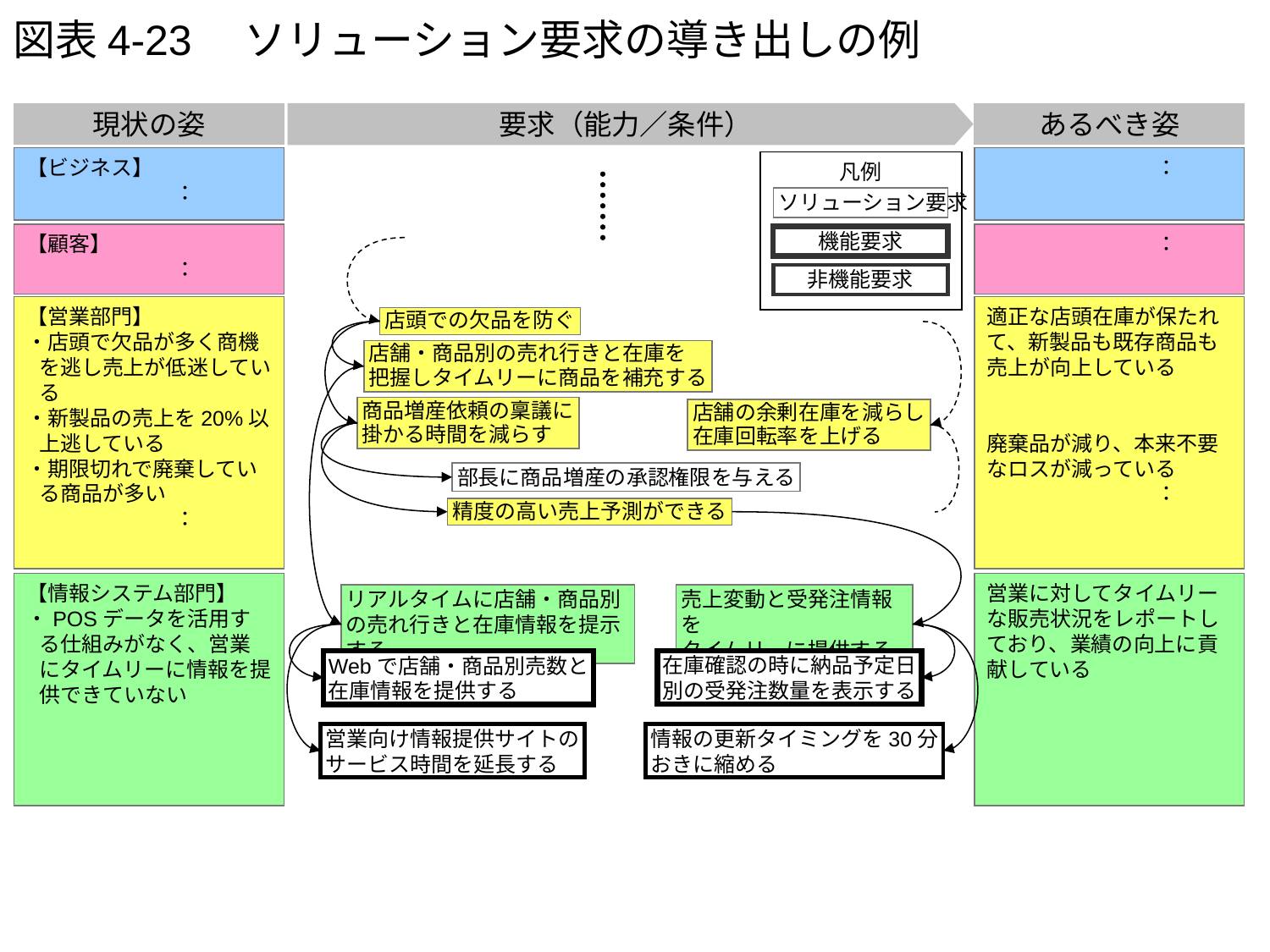

# 図表4-23　ソリューション要求の導き出しの例
現状の姿
要求（能力／条件）
あるべき姿
【ビジネス】
　　　　　　　：
　　　　　　　　：
凡例

ソリューション要求
【顧客】
　　　　　　　：
　　　　　　　　：
機能要求
非機能要求
【営業部門】
・店頭で欠品が多く商機を逃し売上が低迷している
・新製品の売上を20%以上逃している
・期限切れで廃棄している商品が多い
　　　　　　　：
適正な店頭在庫が保たれて、新製品も既存商品も売上が向上している

廃棄品が減り、本来不要なロスが減っている
　　　　　　　　：
店頭での欠品を防ぐ
店舗・商品別の売れ行きと在庫を
把握しタイムリーに商品を補充する
商品増産依頼の稟議に
掛かる時間を減らす
店舗の余剰在庫を減らし
在庫回転率を上げる
部長に商品増産の承認権限を与える
精度の高い売上予測ができる
【情報システム部門】
・POSデータを活用する仕組みがなく、営業にタイムリーに情報を提供できていない
営業に対してタイムリーな販売状況をレポートしており、業績の向上に貢献している
リアルタイムに店舗・商品別の売れ行きと在庫情報を提示する
売上変動と受発注情報を
タイムリーに提供する
在庫確認の時に納品予定日
別の受発注数量を表示する
Webで店舗・商品別売数と
在庫情報を提供する
営業向け情報提供サイトの
サービス時間を延長する
情報の更新タイミングを30分
おきに縮める